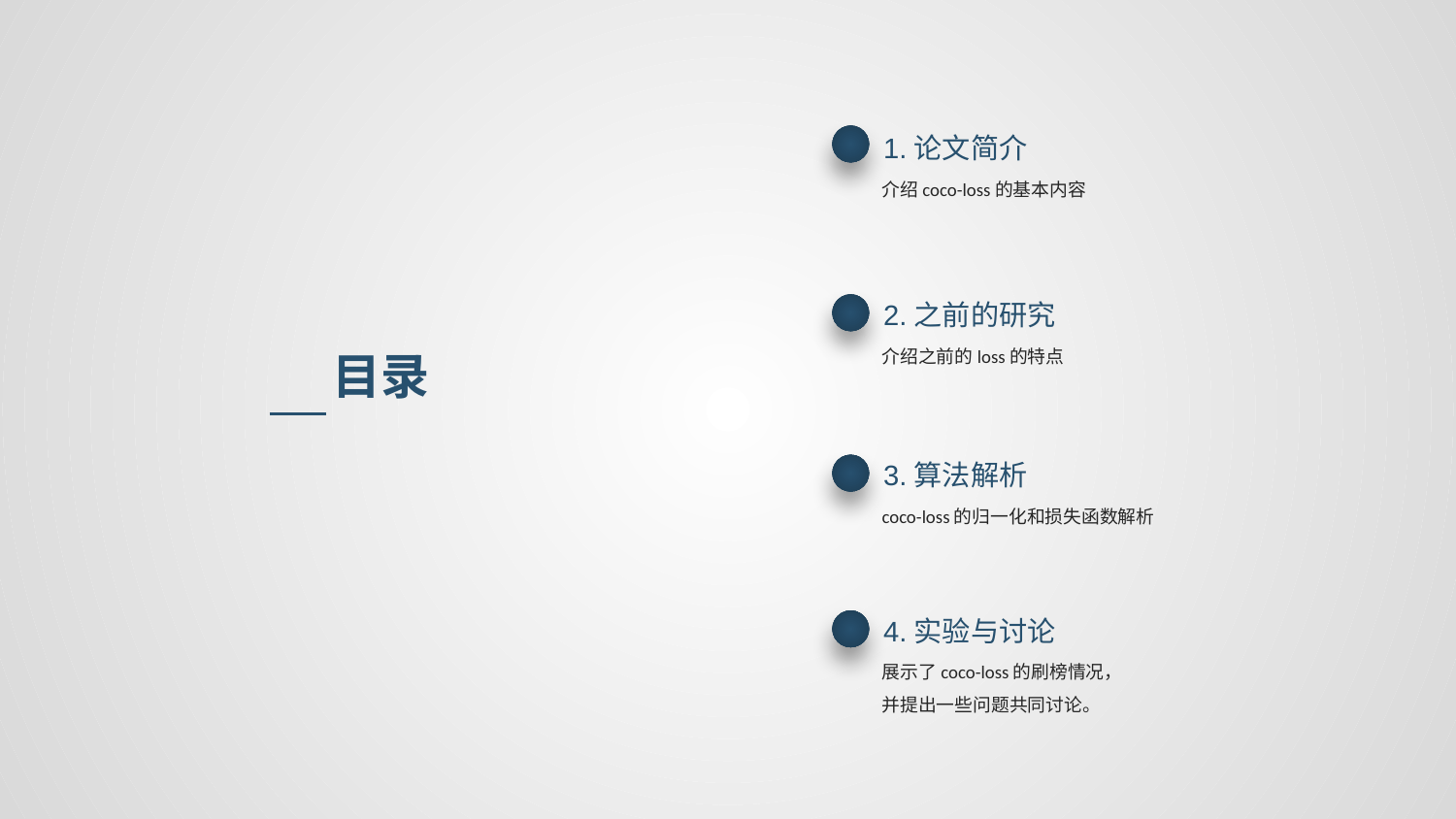

1.论文简介

介绍coco-loss的基本内容
2.之前的研究

介绍之前的loss的特点
目录
3.算法解析

coco-loss的归一化和损失函数解析
4.实验与讨论

展示了coco-loss的刷榜情况，
并提出一些问题共同讨论。